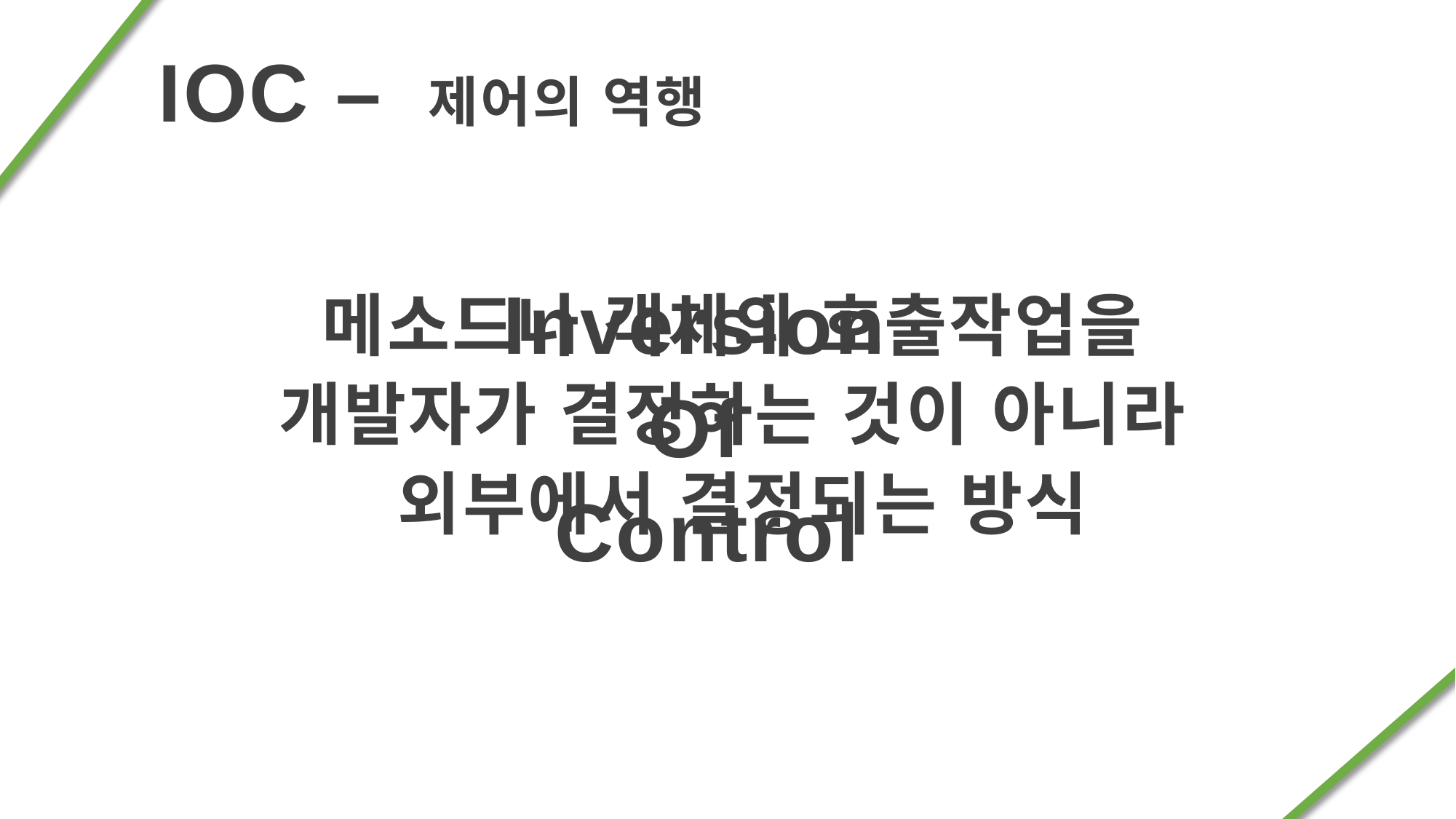

IOC – 제어의 역행
Inversion
Of
Control
메소드나 객체의 호출작업을
개발자가 결정하는 것이 아니라
외부에서 결정되는 방식